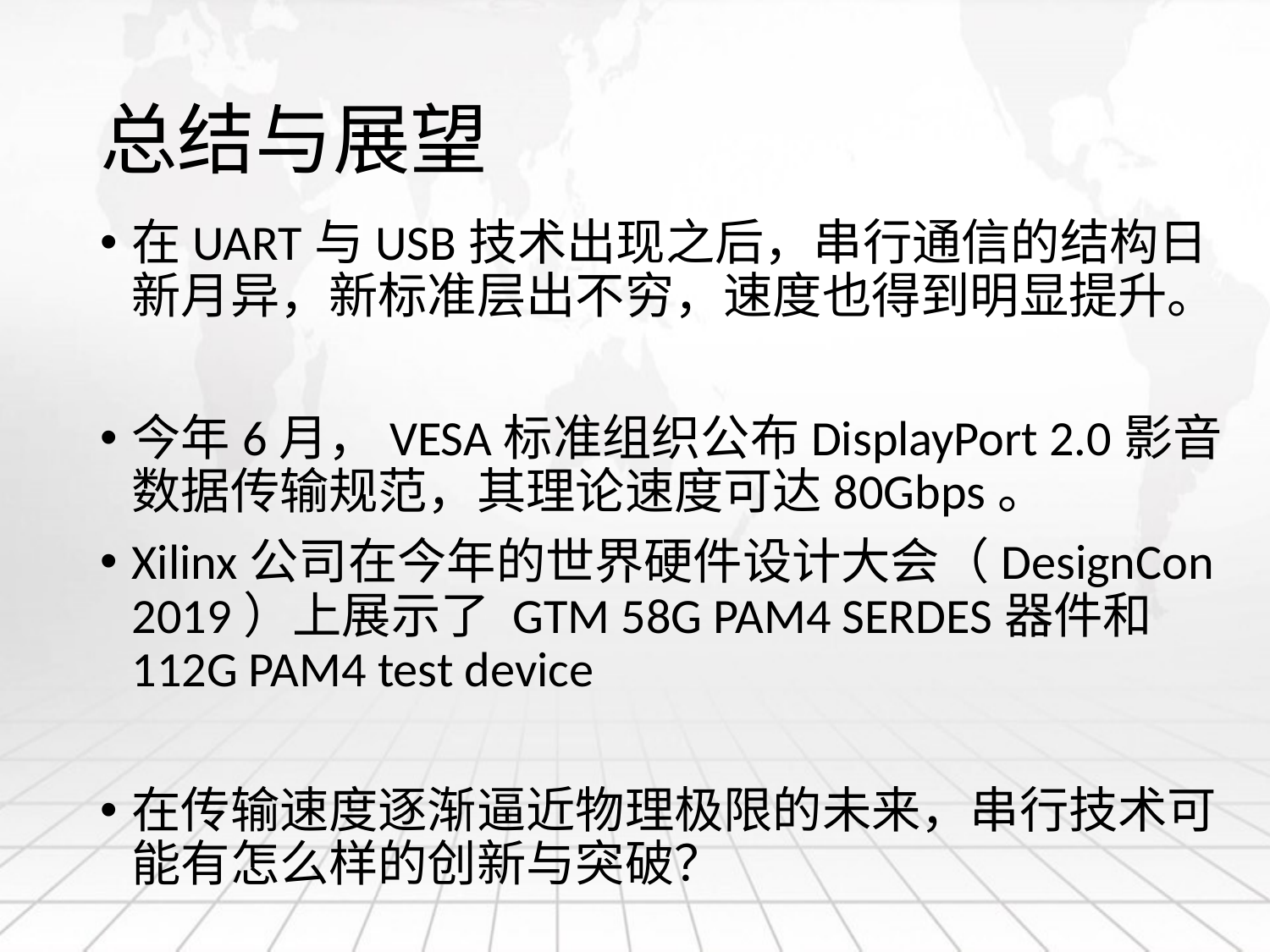

# 总结与展望
在UART与USB技术出现之后，串行通信的结构日新月异，新标准层出不穷，速度也得到明显提升。

今年6月，VESA标准组织公布DisplayPort 2.0影音数据传输规范，其理论速度可达80Gbps。
Xilinx公司在今年的世界硬件设计大会（DesignCon 2019）上展示了 GTM 58G PAM4 SERDES器件和112G PAM4 test device

在传输速度逐渐逼近物理极限的未来，串行技术可能有怎么样的创新与突破？